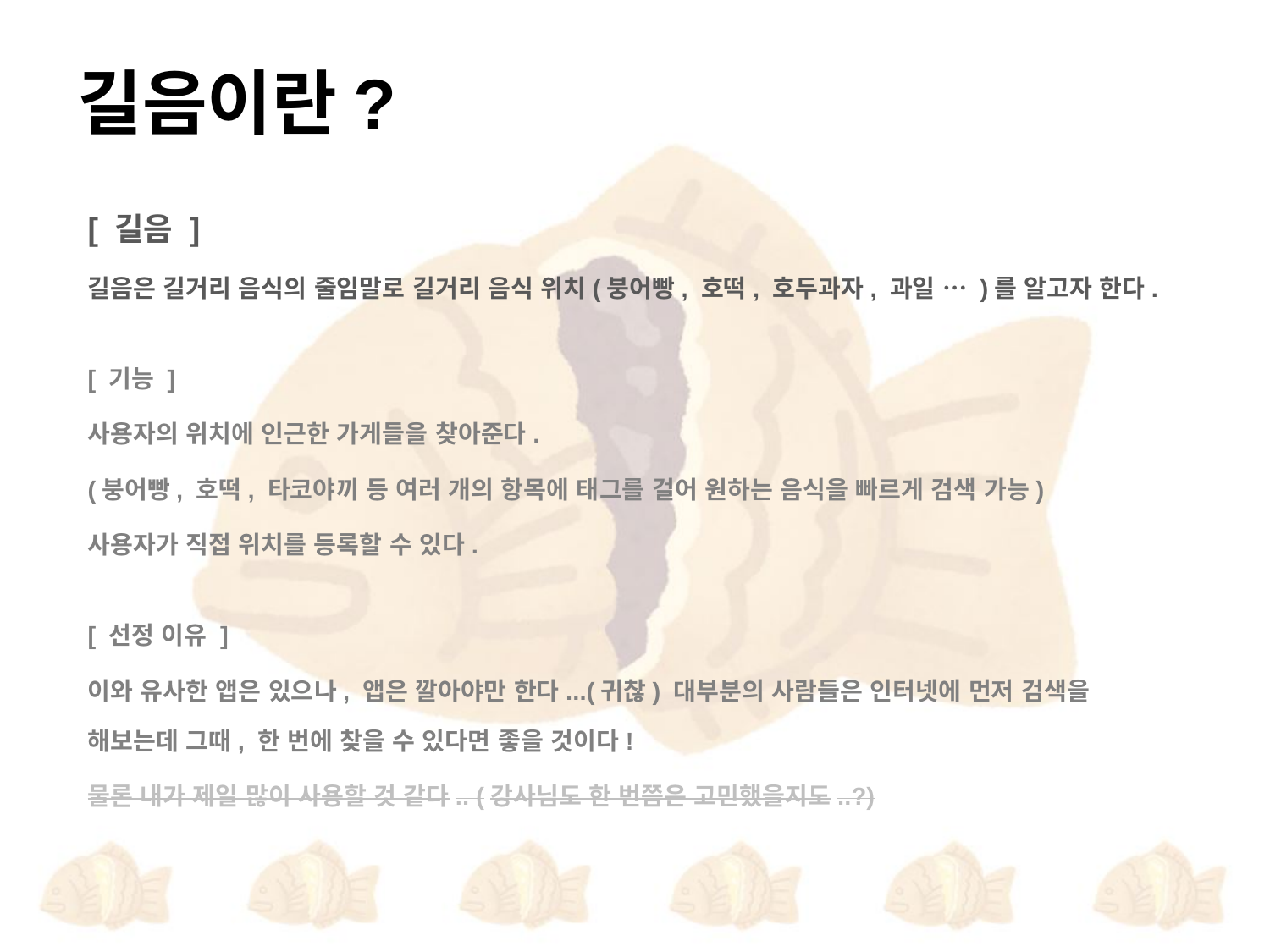

# 길음이란?
[ 길음 ]
길음은 길거리 음식의 줄임말로 길거리 음식 위치(붕어빵, 호떡, 호두과자, 과일 … )를 알고자 한다.

[ 기능 ]
사용자의 위치에 인근한 가게들을 찾아준다.
(붕어빵, 호떡, 타코야끼 등 여러 개의 항목에 태그를 걸어 원하는 음식을 빠르게 검색 가능)
사용자가 직접 위치를 등록할 수 있다.

[ 선정 이유 ]
이와 유사한 앱은 있으나, 앱은 깔아야만 한다...(귀찮) 대부분의 사람들은 인터넷에 먼저 검색을 해보는데 그때, 한 번에 찾을 수 있다면 좋을 것이다!
물론 내가 제일 많이 사용할 것 같다.. (강사님도 한 번쯤은 고민했을지도..?)